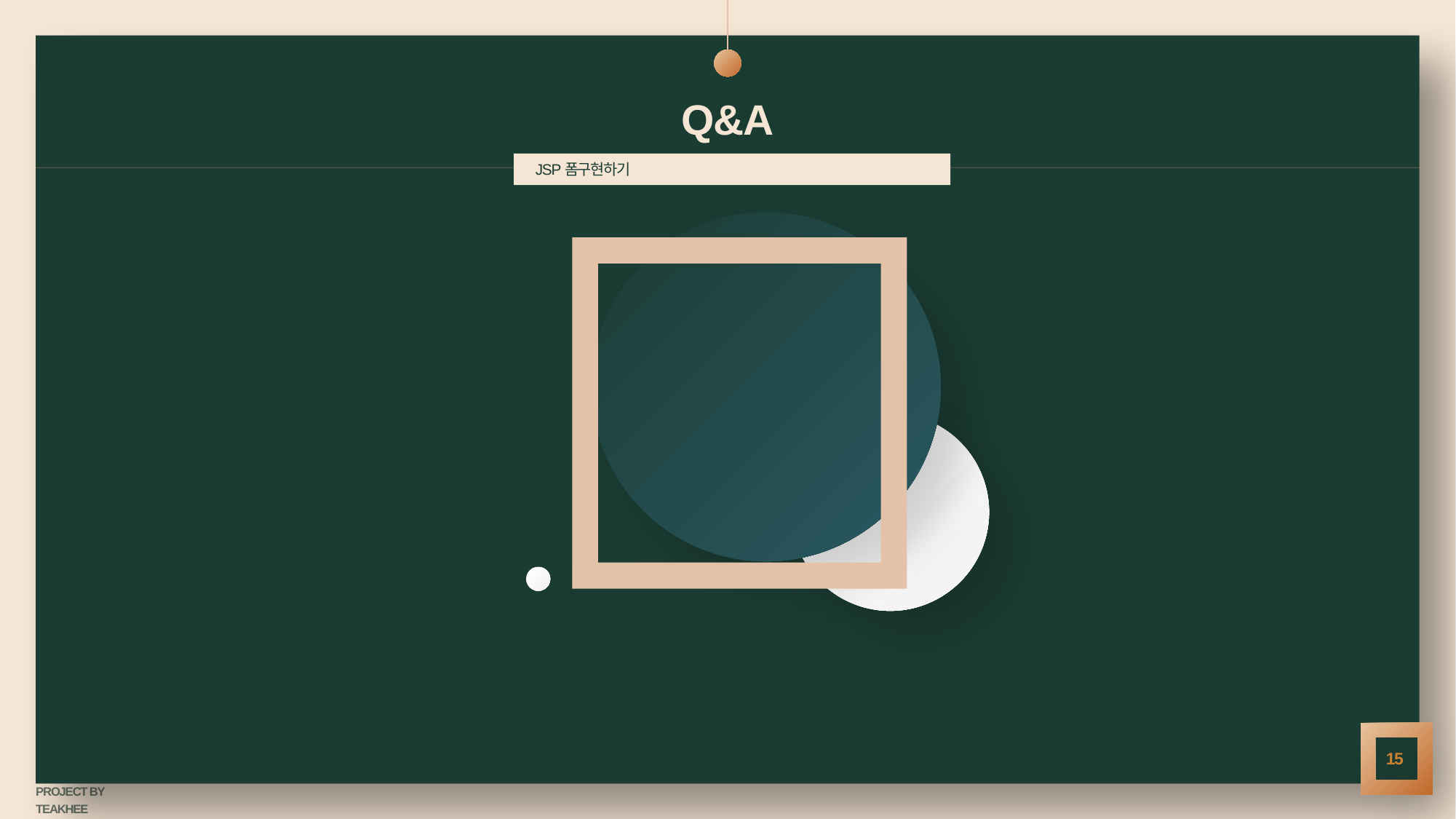

# Q&A
JSP폼구현하기

 질문 받도록 하겠습니다!
15
PROJECT BY
TEAKHEE